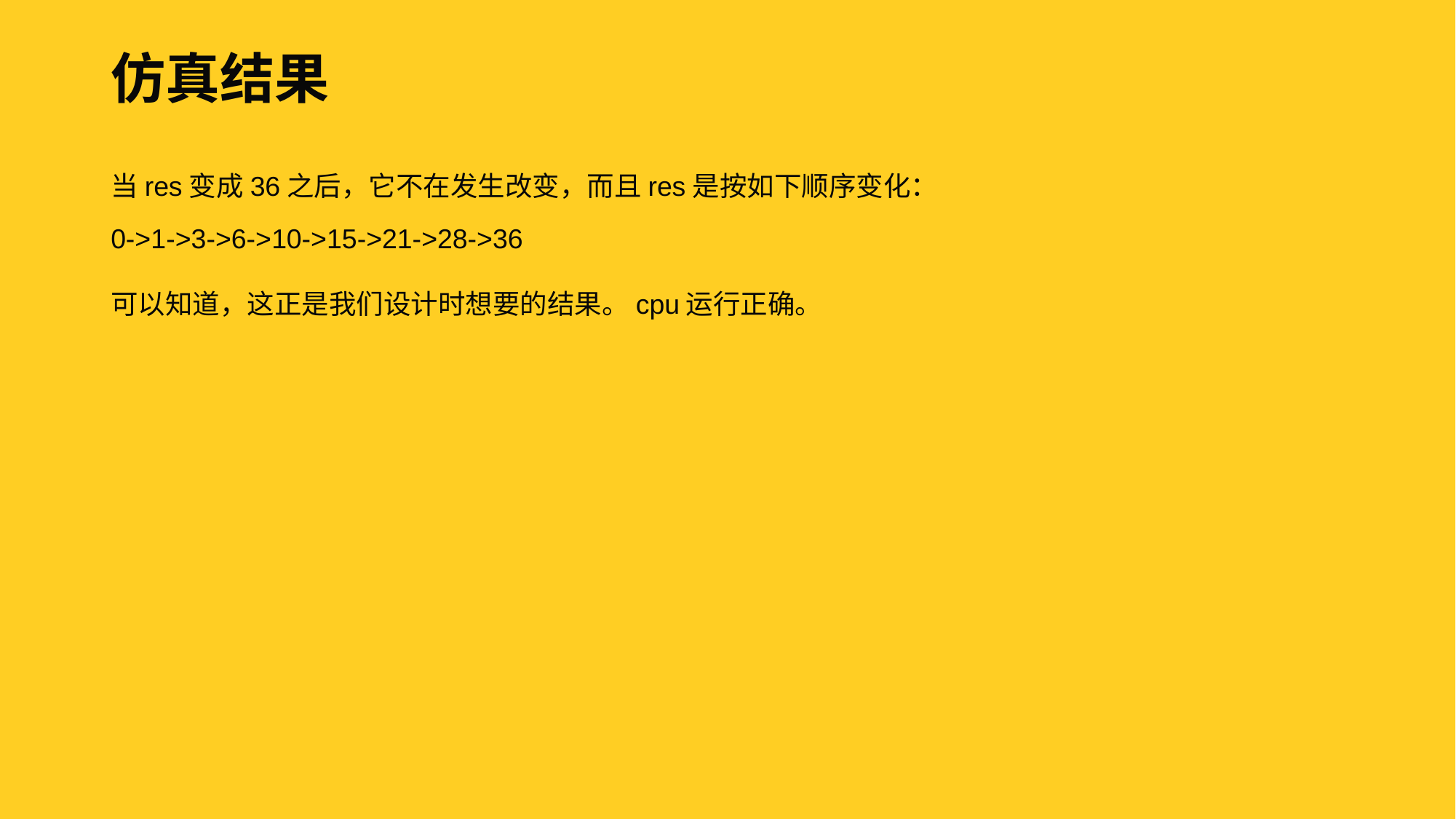

仿真结果
当res变成36之后，它不在发生改变，而且res是按如下顺序变化：
0->1->3->6->10->15->21->28->36

可以知道，这正是我们设计时想要的结果。cpu运行正确。